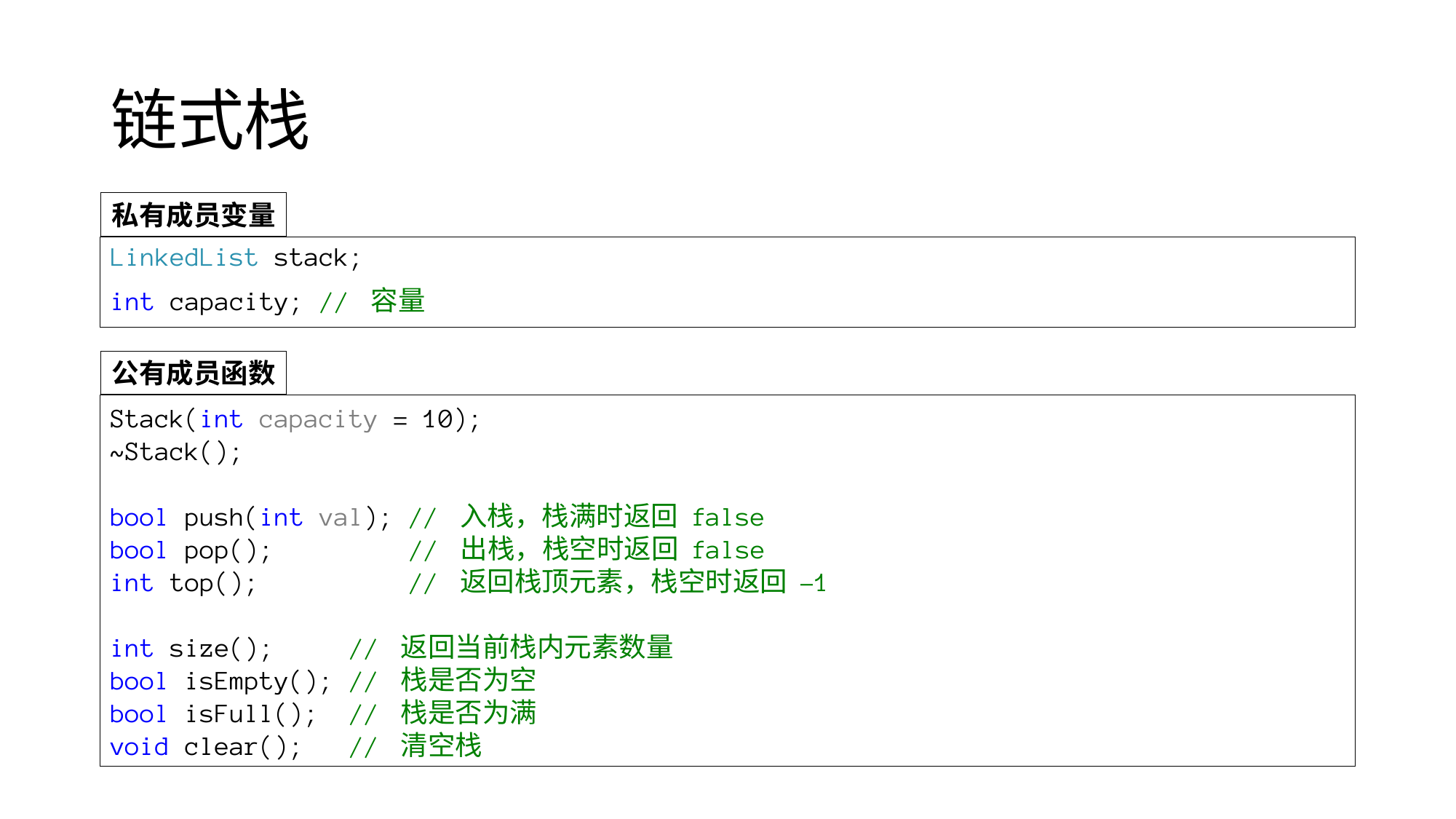

# 链式栈
私有成员变量
LinkedList stack;
int capacity; // 容量
公有成员函数
Stack(int capacity = 10);
~Stack();

bool push(int val); // 入栈，栈满时返回 false
bool pop();         // 出栈，栈空时返回 false
int top();          // 返回栈顶元素，栈空时返回 -1

int size();     // 返回当前栈内元素数量
bool isEmpty(); // 栈是否为空
bool isFull();  // 栈是否为满
void clear();   // 清空栈